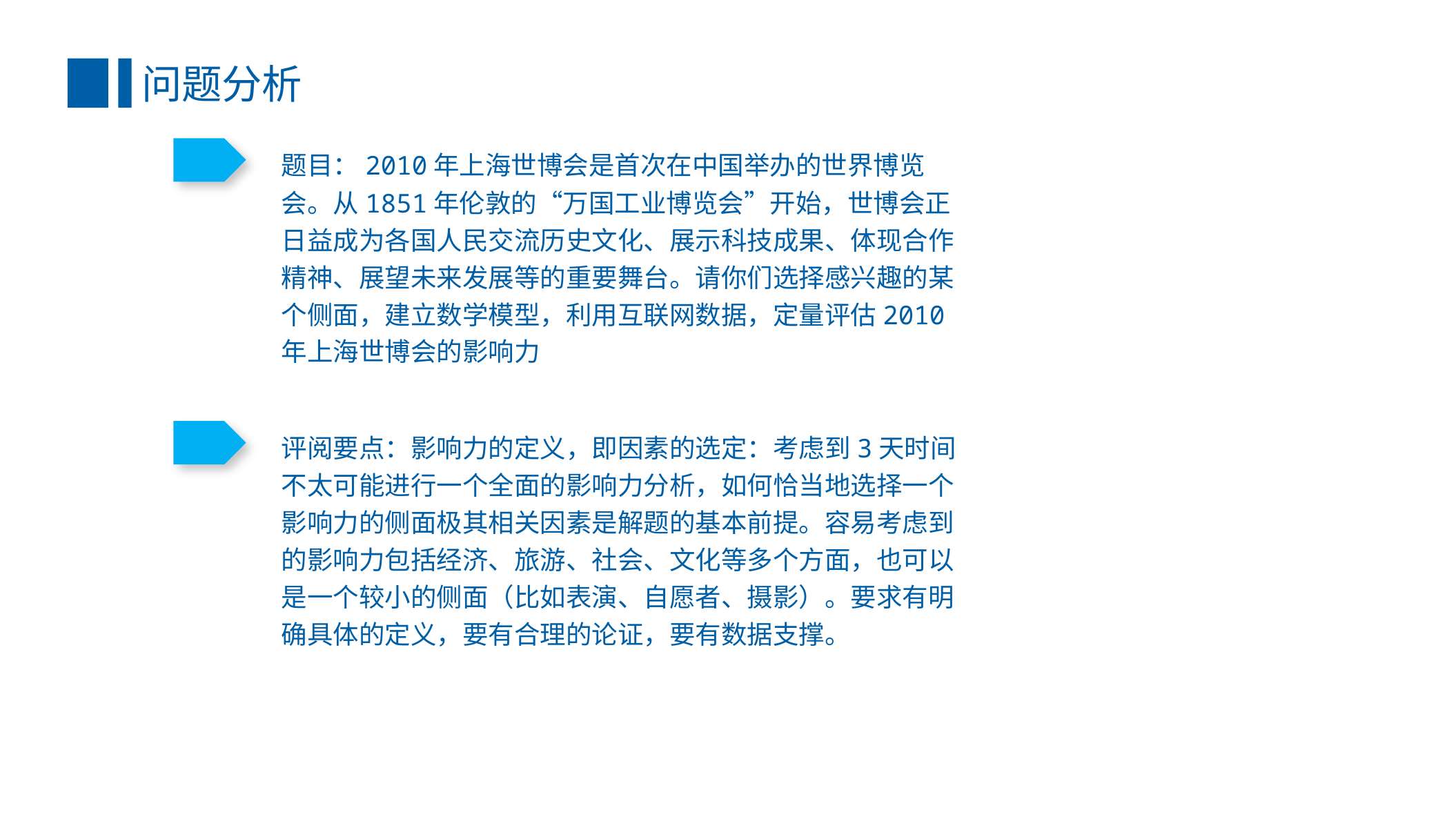

问题分析

题目：2010年上海世博会是首次在中国举办的世界博览会。从1851年伦敦的“万国工业博览会”开始，世博会正日益成为各国人民交流历史文化、展示科技成果、体现合作精神、展望未来发展等的重要舞台。请你们选择感兴趣的某个侧面，建立数学模型，利用互联网数据，定量评估2010年上海世博会的影响力

评阅要点：影响力的定义，即因素的选定：考虑到3天时间不太可能进行一个全面的影响力分析，如何恰当地选择一个影响力的侧面极其相关因素是解题的基本前提。容易考虑到的影响力包括经济、旅游、社会、文化等多个方面，也可以是一个较小的侧面（比如表演、自愿者、摄影）。要求有明确具体的定义，要有合理的论证，要有数据支撑。